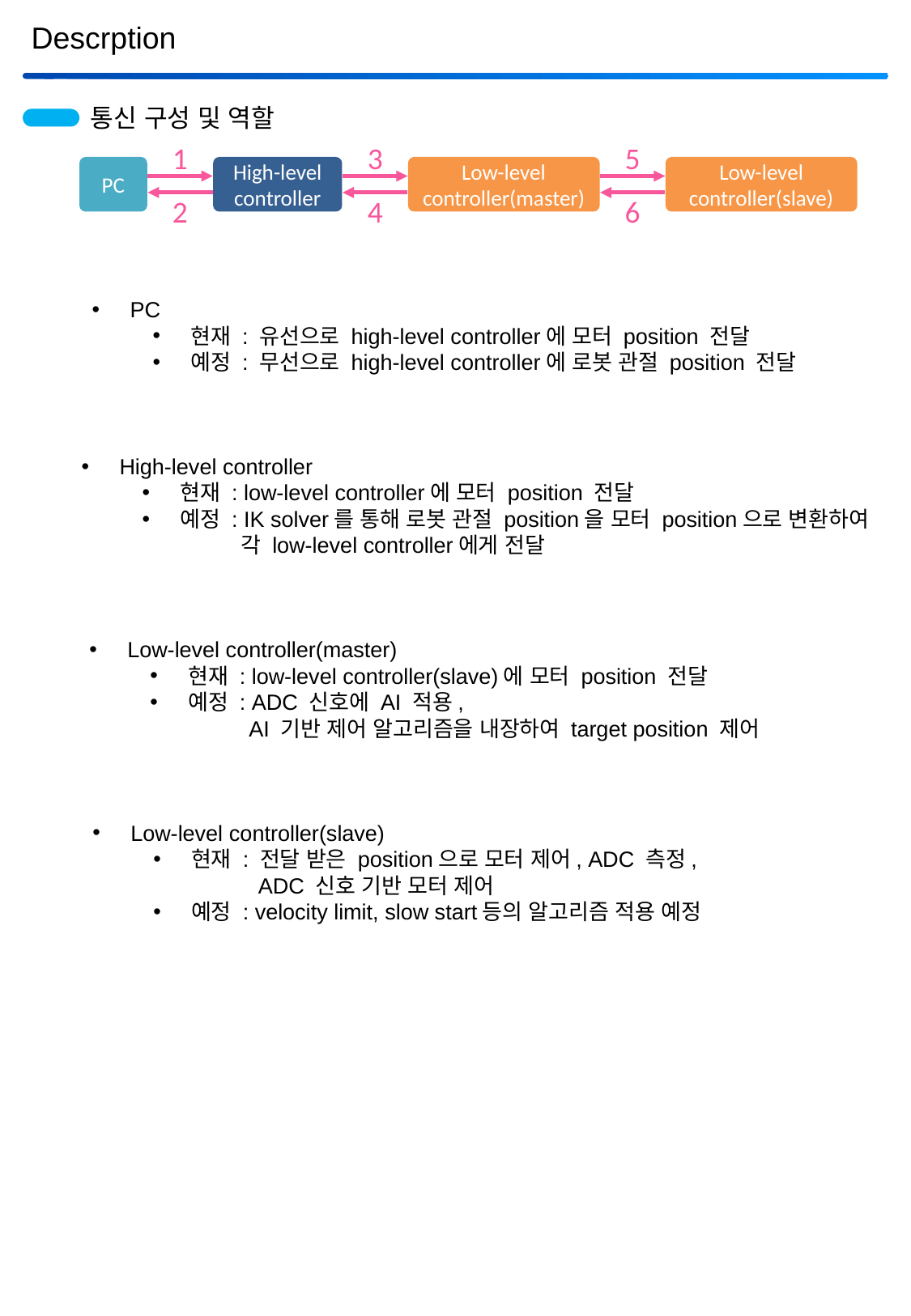

Descrption

통신 구성 및 역할

1
2
3
4
5
6
PC
High-level
controller
Low-level
controller(master)
Low-level
controller(slave)
PC
현재 : 유선으로 high-level controller에 모터 position 전달
예정 : 무선으로 high-level controller에 로봇 관절 position 전달
High-level controller
현재 : low-level controller에 모터 position 전달
예정 : IK solver를 통해 로봇 관절 position을 모터 position으로 변환하여
          각 low-level controller에게 전달
Low-level controller(master)
현재 : low-level controller(slave)에 모터 position 전달
예정 : ADC 신호에 AI 적용,
          AI 기반 제어 알고리즘을 내장하여 target position 제어
Low-level controller(slave)
현재 : 전달 받은 position으로 모터 제어, ADC 측정,
           ADC 신호 기반 모터 제어
예정 : velocity limit, slow start등의 알고리즘 적용 예정